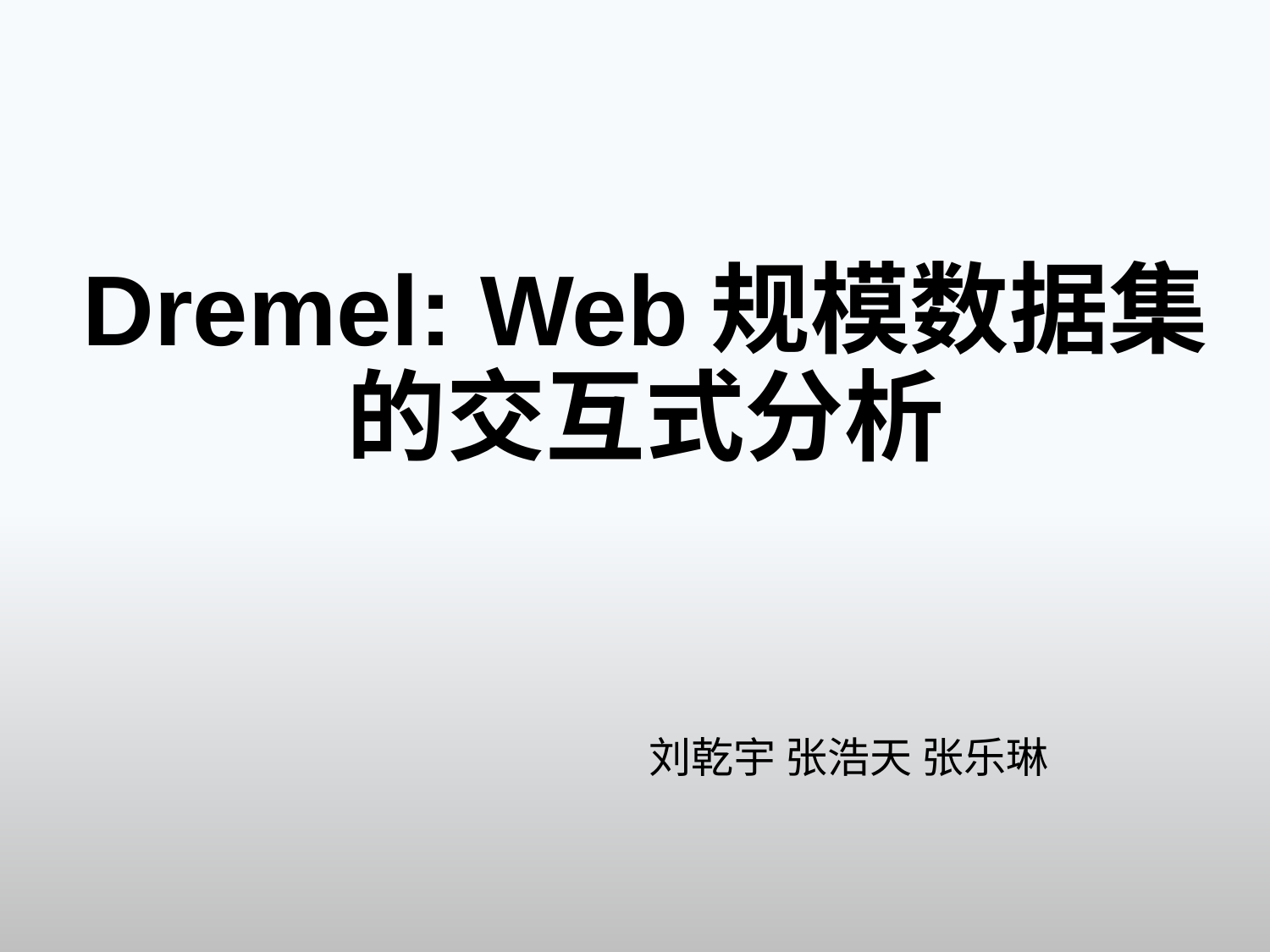

# Dremel: Web规模数据集 的交互式分析
      刘乾宇 张浩天 张乐琳